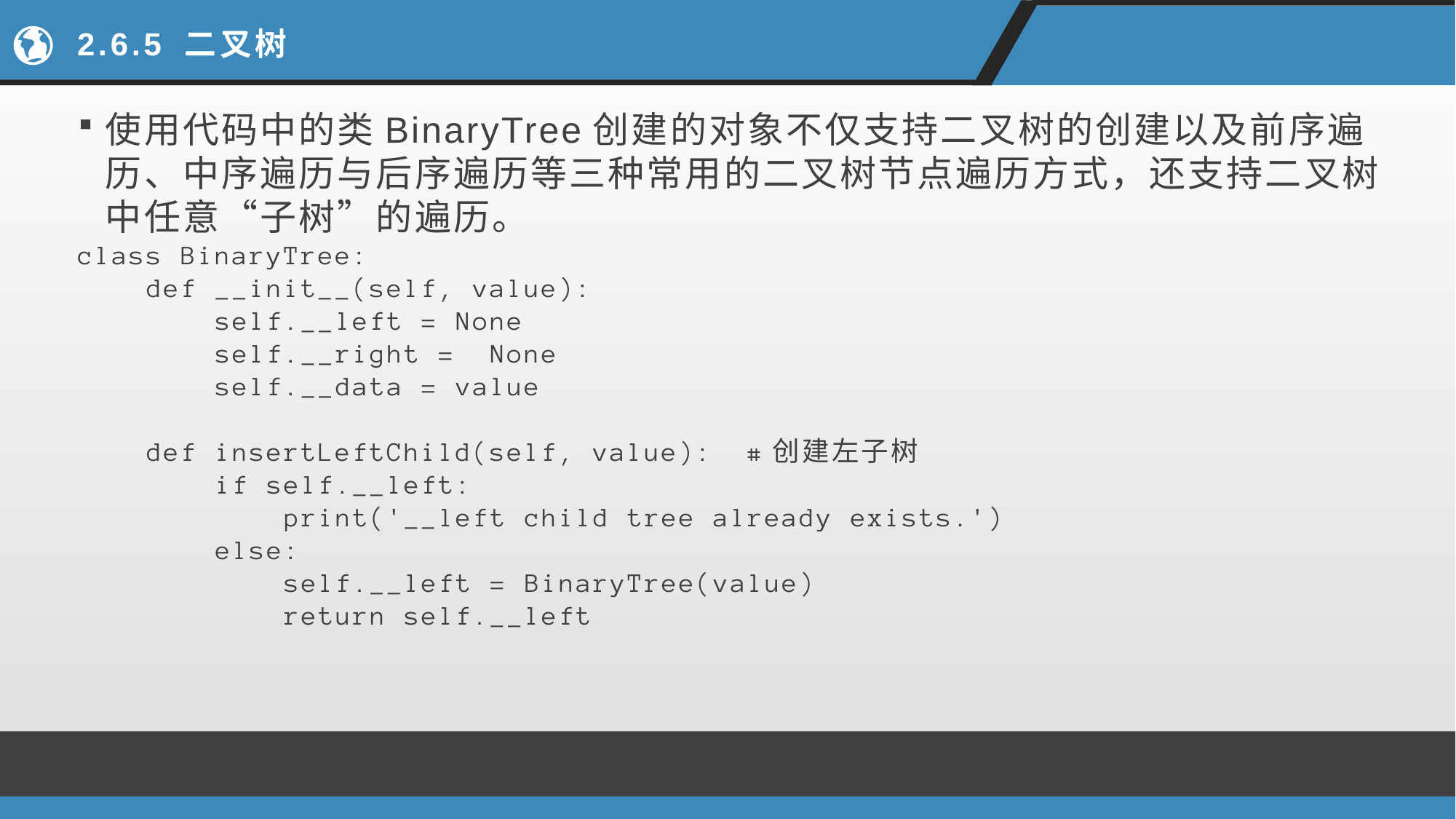

# 2.6.5 二叉树

使用代码中的类BinaryTree创建的对象不仅支持二叉树的创建以及前序遍历、中序遍历与后序遍历等三种常用的二叉树节点遍历方式，还支持二叉树中任意“子树”的遍历。
class BinaryTree:
    def __init__(self, value):
        self.__left = None
        self.__right =  None
        self.__data = value

    def insertLeftChild(self, value):  #创建左子树
        if self.__left:
            print('__left child tree already exists.')
        else:
            self.__left = BinaryTree(value)
            return self.__left